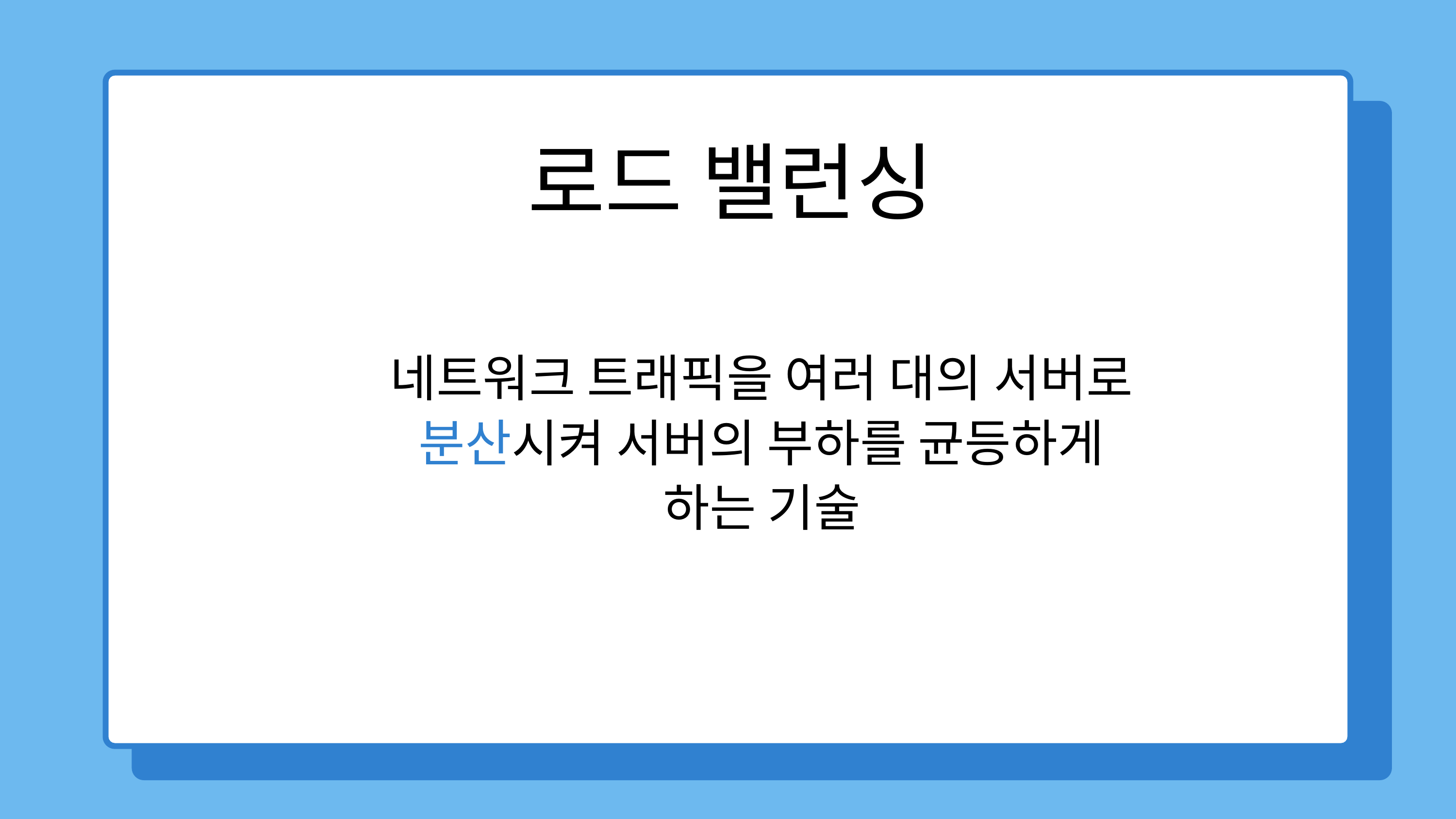

로드 밸런싱
네트워크 트래픽을 여러 대의 서버로 분산시켜 서버의 부하를 균등하게 하는 기술